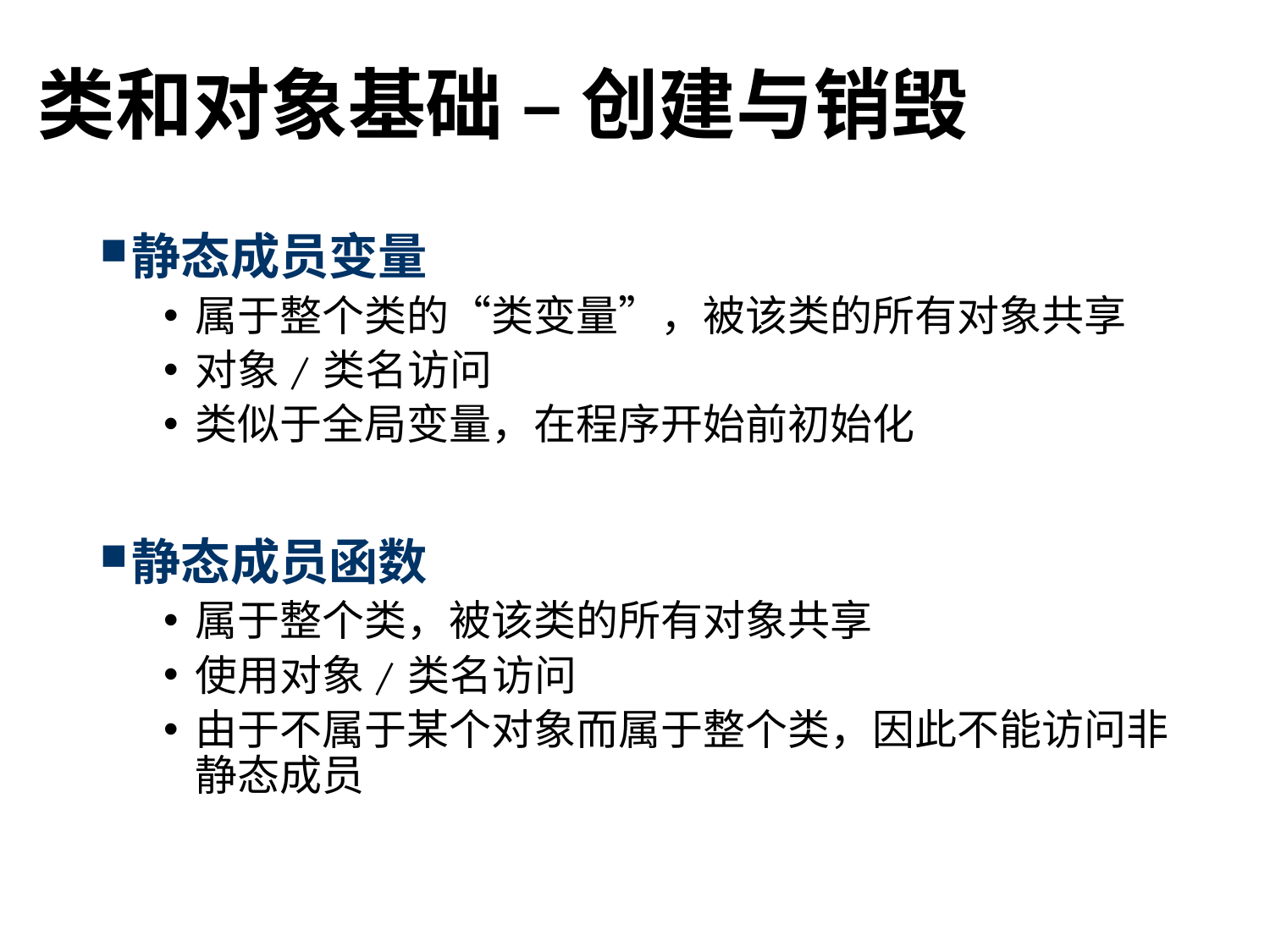

# 类和对象基础 – 创建与销毁
静态成员变量
属于整个类的“类变量”，被该类的所有对象共享
对象/类名访问
类似于全局变量，在程序开始前初始化

静态成员函数
属于整个类，被该类的所有对象共享
使用对象/类名访问
由于不属于某个对象而属于整个类，因此不能访问非静态成员